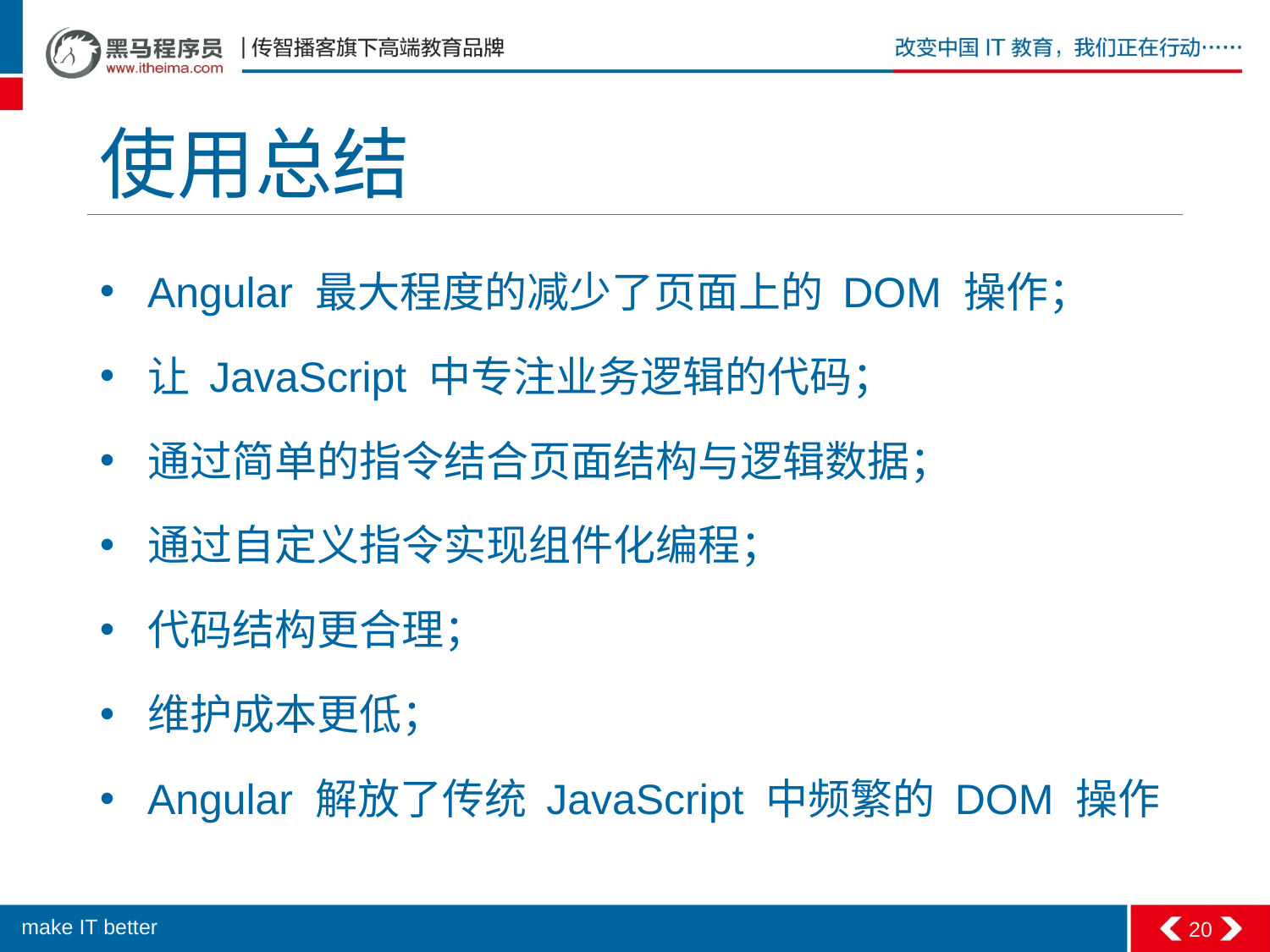

# 使用总结
Angular 最大程度的减少了页面上的 DOM 操作；
让 JavaScript 中专注业务逻辑的代码；
通过简单的指令结合页面结构与逻辑数据；
通过自定义指令实现组件化编程；
代码结构更合理；
维护成本更低；
Angular 解放了传统 JavaScript 中频繁的 DOM 操作
20

make IT better